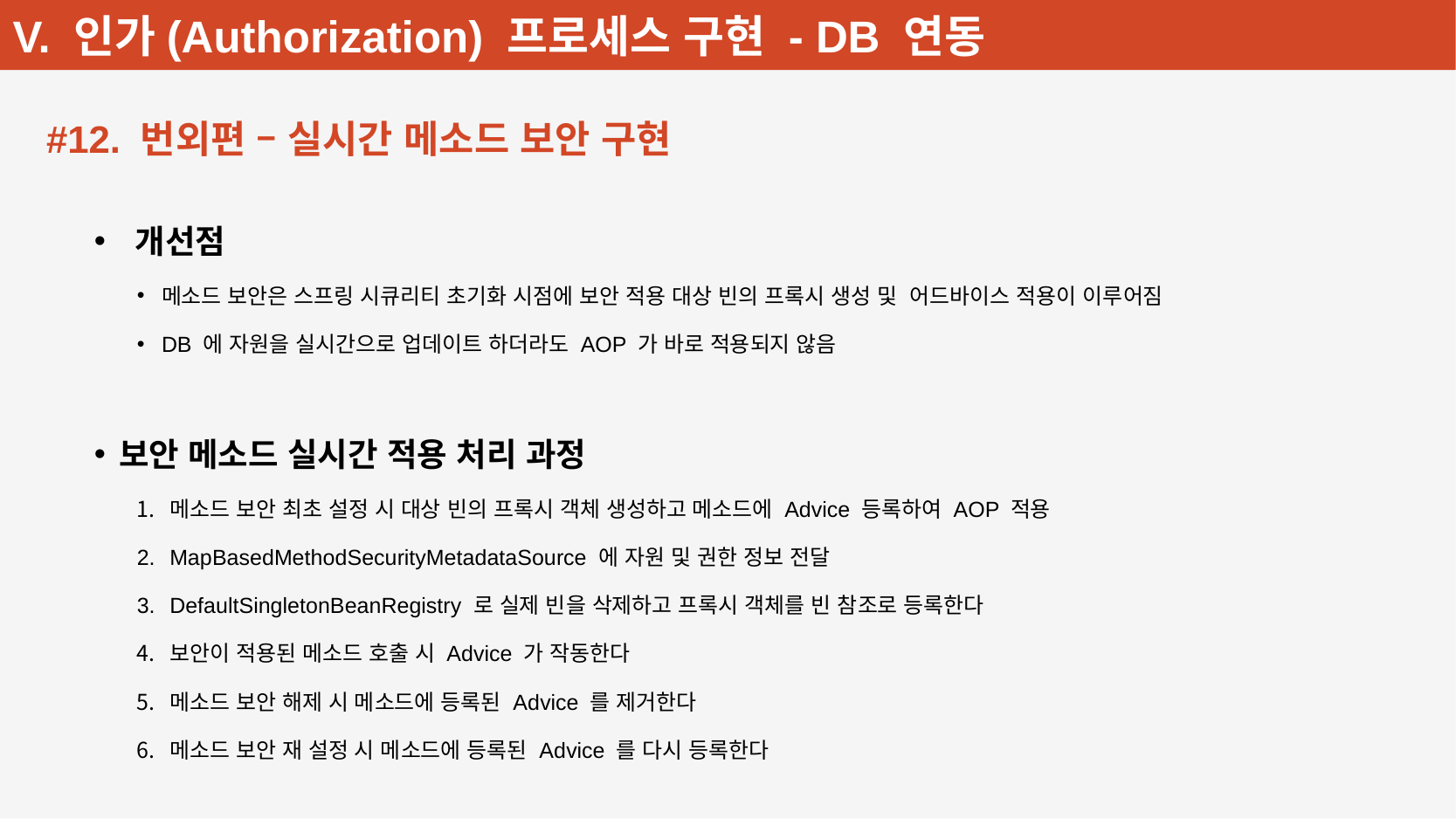

#12. 번외편 – 실시간 메소드 보안 구현
개선점
메소드 보안은 스프링 시큐리티 초기화 시점에 보안 적용 대상 빈의 프록시 생성 및  어드바이스 적용이 이루어짐
DB 에 자원을 실시간으로 업데이트 하더라도 AOP 가 바로 적용되지 않음

보안 메소드 실시간 적용 처리 과정
메소드 보안 최초 설정 시 대상 빈의 프록시 객체 생성하고 메소드에 Advice 등록하여 AOP 적용
MapBasedMethodSecurityMetadataSource 에 자원 및 권한 정보 전달
DefaultSingletonBeanRegistry 로 실제 빈을 삭제하고 프록시 객체를 빈 참조로 등록한다
보안이 적용된 메소드 호출 시 Advice 가 작동한다
메소드 보안 해제 시 메소드에 등록된 Advice 를 제거한다
메소드 보안 재 설정 시 메소드에 등록된 Advice 를 다시 등록한다